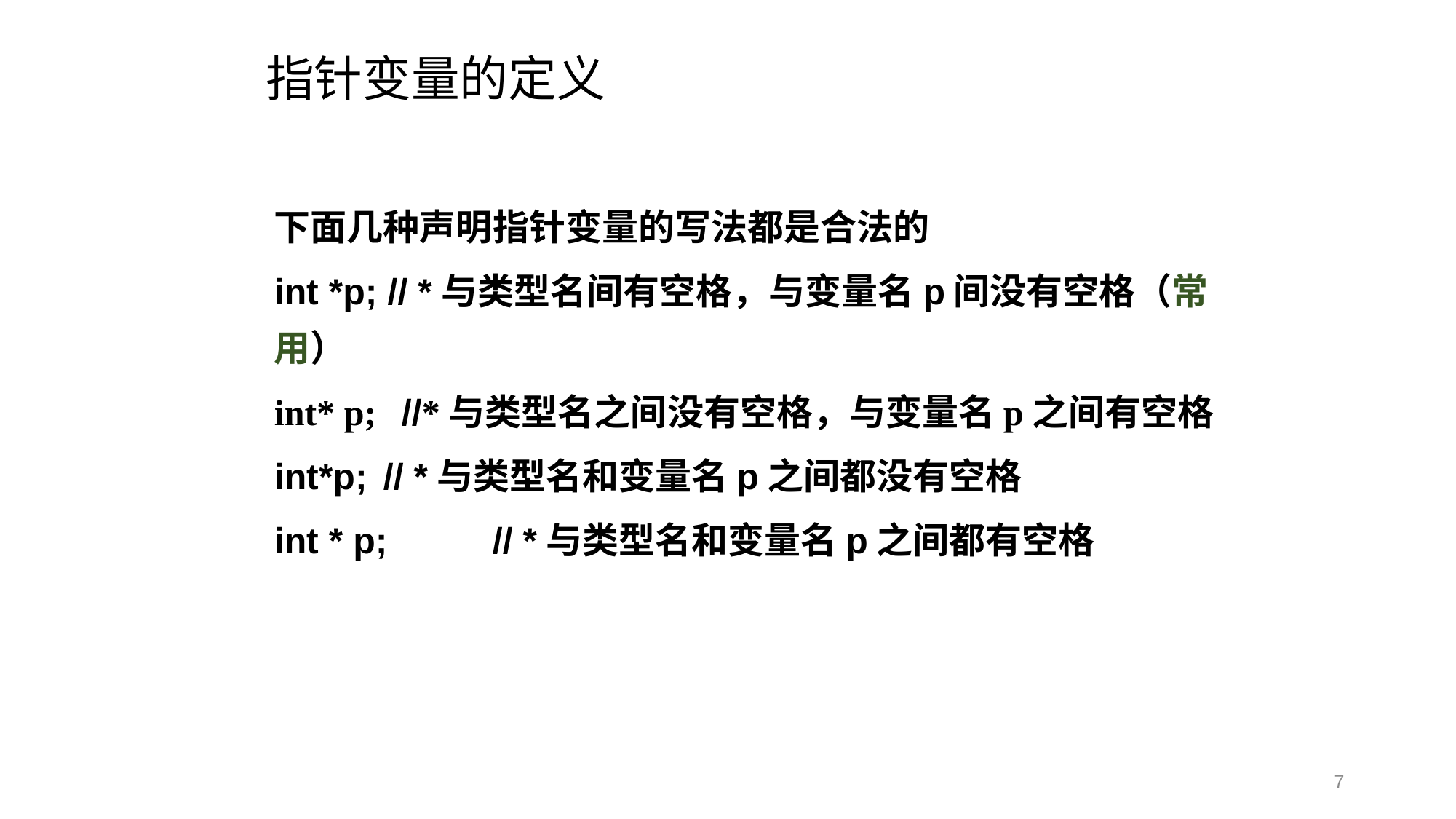

# 指针变量的定义
下面几种声明指针变量的写法都是合法的
int *p; // *与类型名间有空格，与变量名p间没有空格（常用）
int* p;	  //*与类型名之间没有空格，与变量名p之间有空格
int*p;	// *与类型名和变量名p之间都没有空格
int * p;	// *与类型名和变量名p之间都有空格
7